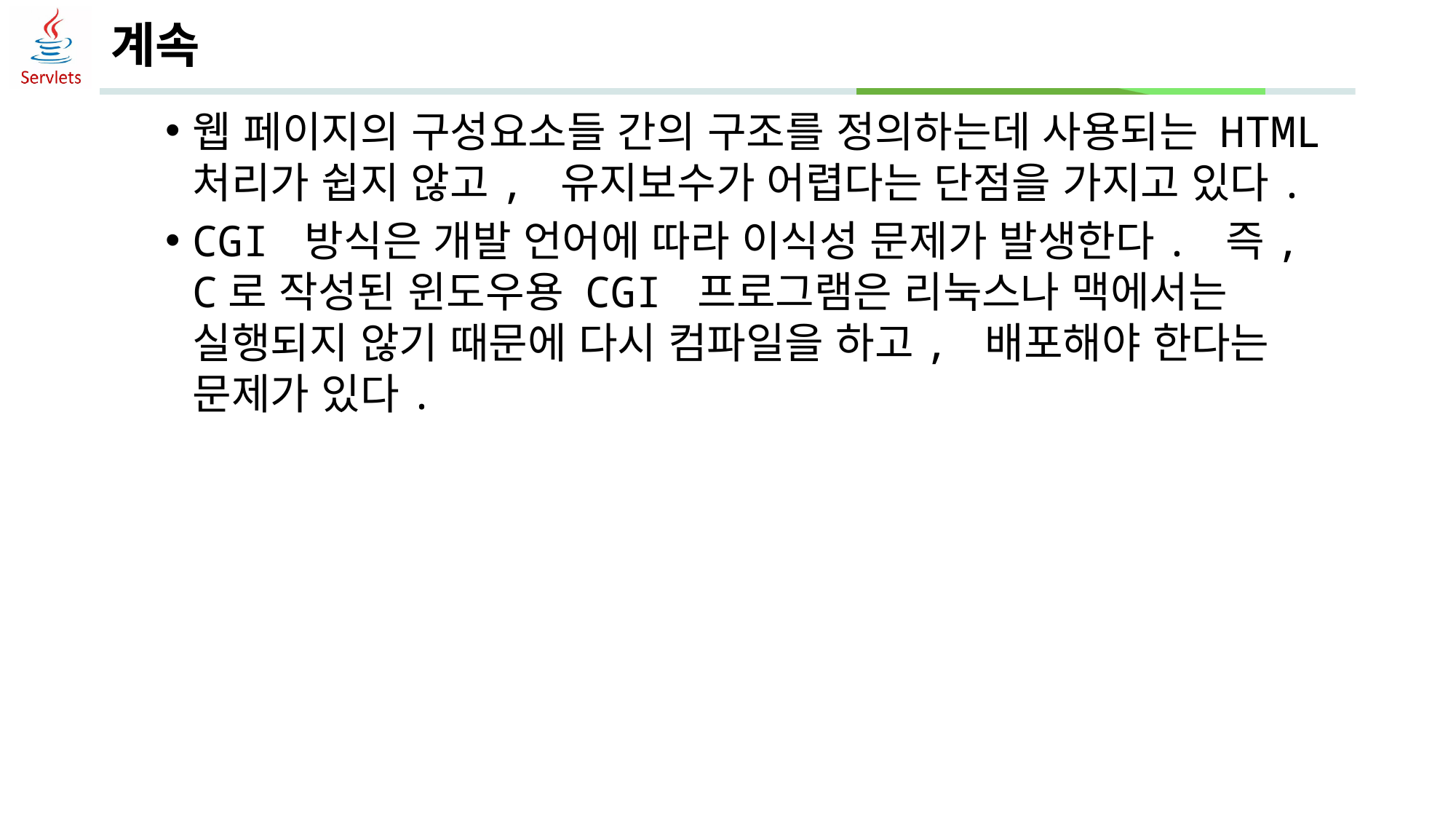

# 계속
웹 페이지의 구성요소들 간의 구조를 정의하는데 사용되는 HTML 처리가 쉽지 않고, 유지보수가 어렵다는 단점을 가지고 있다.
CGI 방식은 개발 언어에 따라 이식성 문제가 발생한다. 즉, C로 작성된 윈도우용 CGI 프로그램은 리눅스나 맥에서는 실행되지 않기 때문에 다시 컴파일을 하고, 배포해야 한다는 문제가 있다.